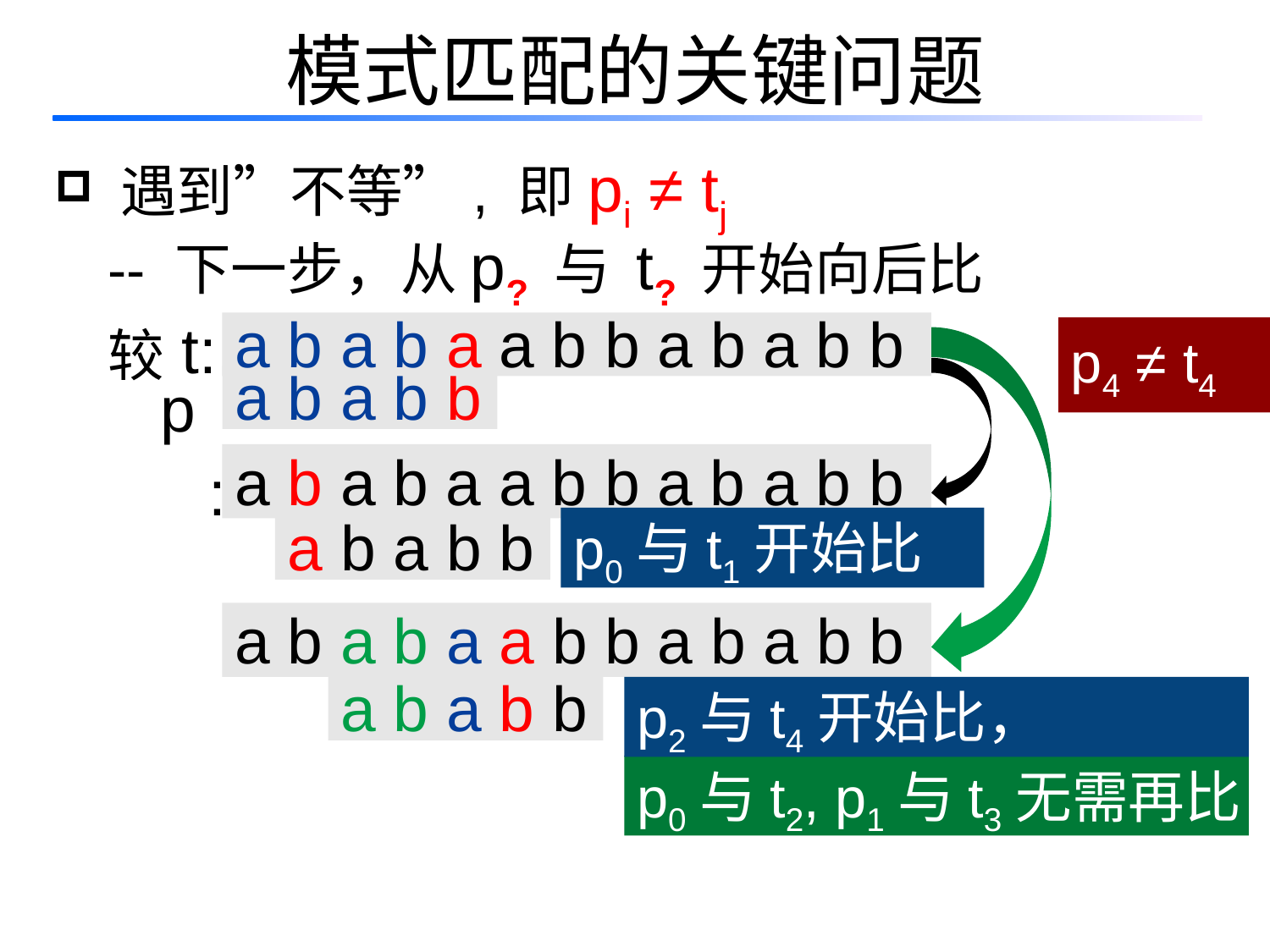

# 模式匹配的关键问题

 遇到”不等”, 即pi ≠ tj
-- 下一步，从p? 与 t? 开始向后比较
t:
a b a b a a b b a b a b b
p4 ≠ t4

p:

a b a b b
a b a b a a b b a b a b b
a b a b b
p0与t1开始比
a b a b a a b b a b a b b
a b a b b
p2与t4开始比，
p0与t2, p1与t3无需再比